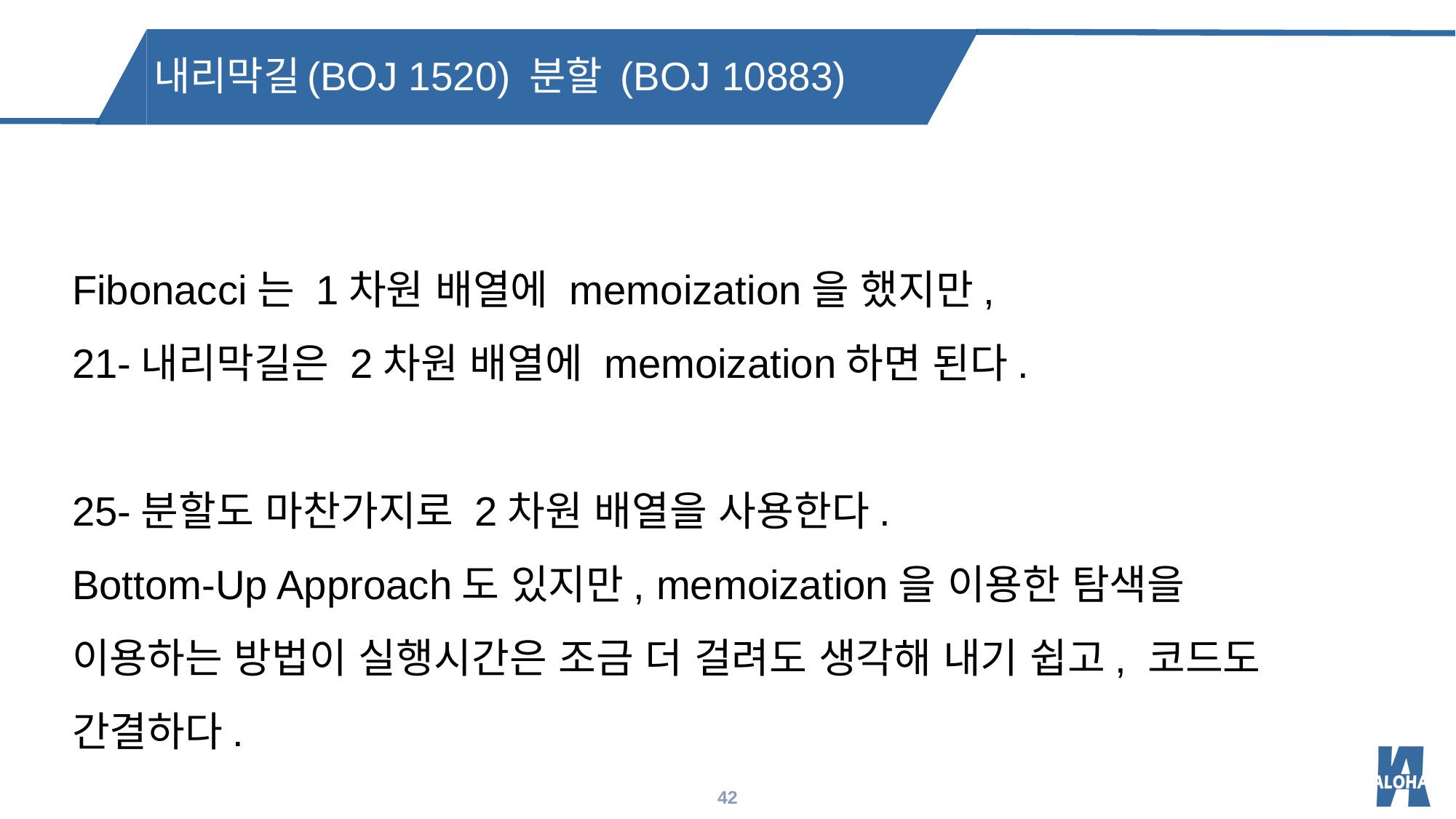

내리막길(BOJ 1520) 분할 (BOJ 10883)
Fibonacci는 1차원 배열에 memoization을 했지만,
21-내리막길은 2차원 배열에 memoization하면 된다.

25-분할도 마찬가지로 2차원 배열을 사용한다.
Bottom-Up Approach도 있지만, memoization을 이용한 탐색을 이용하는 방법이 실행시간은 조금 더 걸려도 생각해 내기 쉽고, 코드도 간결하다.
42